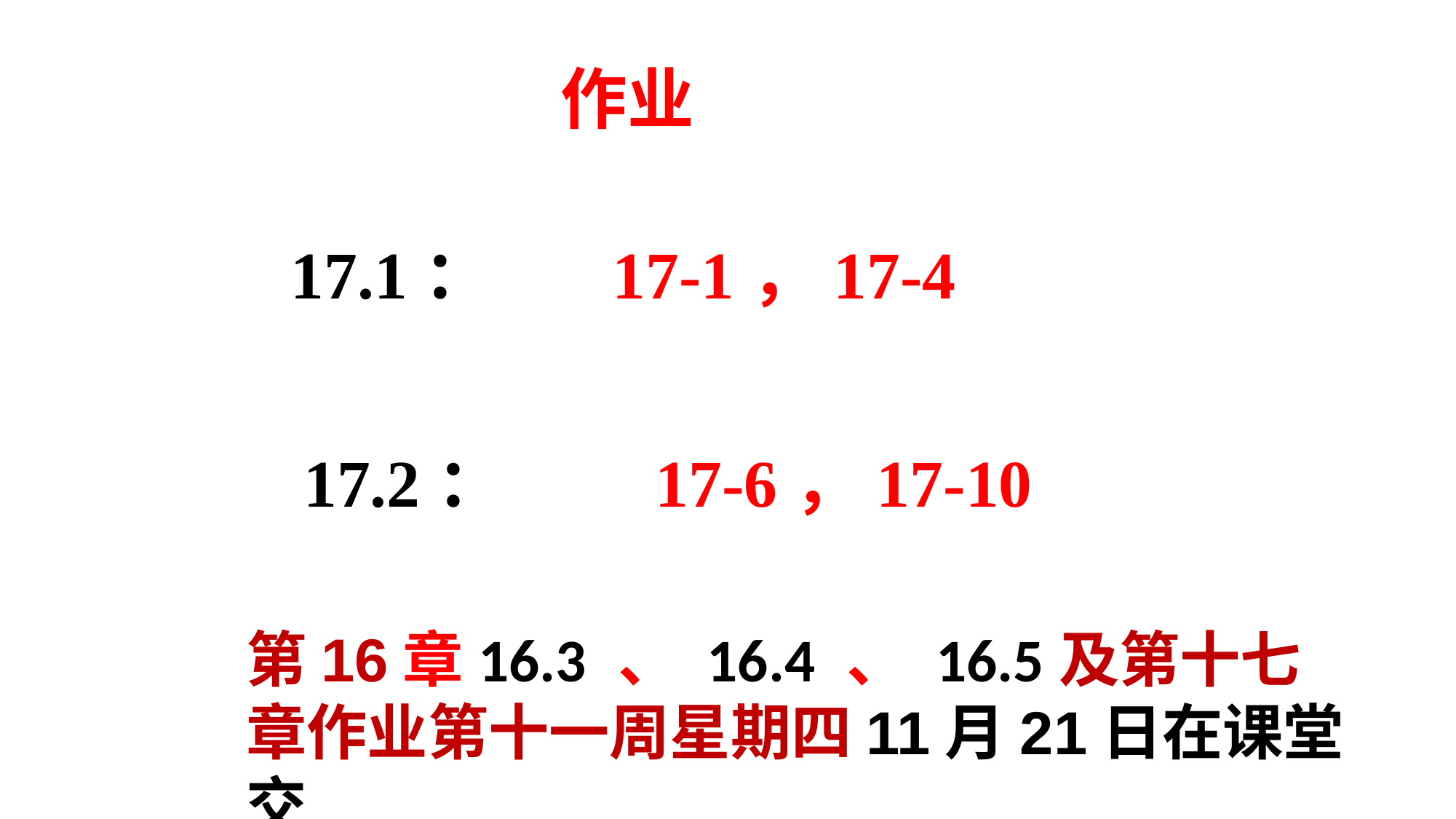

作业
17.1：       17-1，17-4
17.2：         17-6，17-10
第16章16.3 、 16.4 、 16.5及第十七章作业第十一周星期四11月21日在课堂交